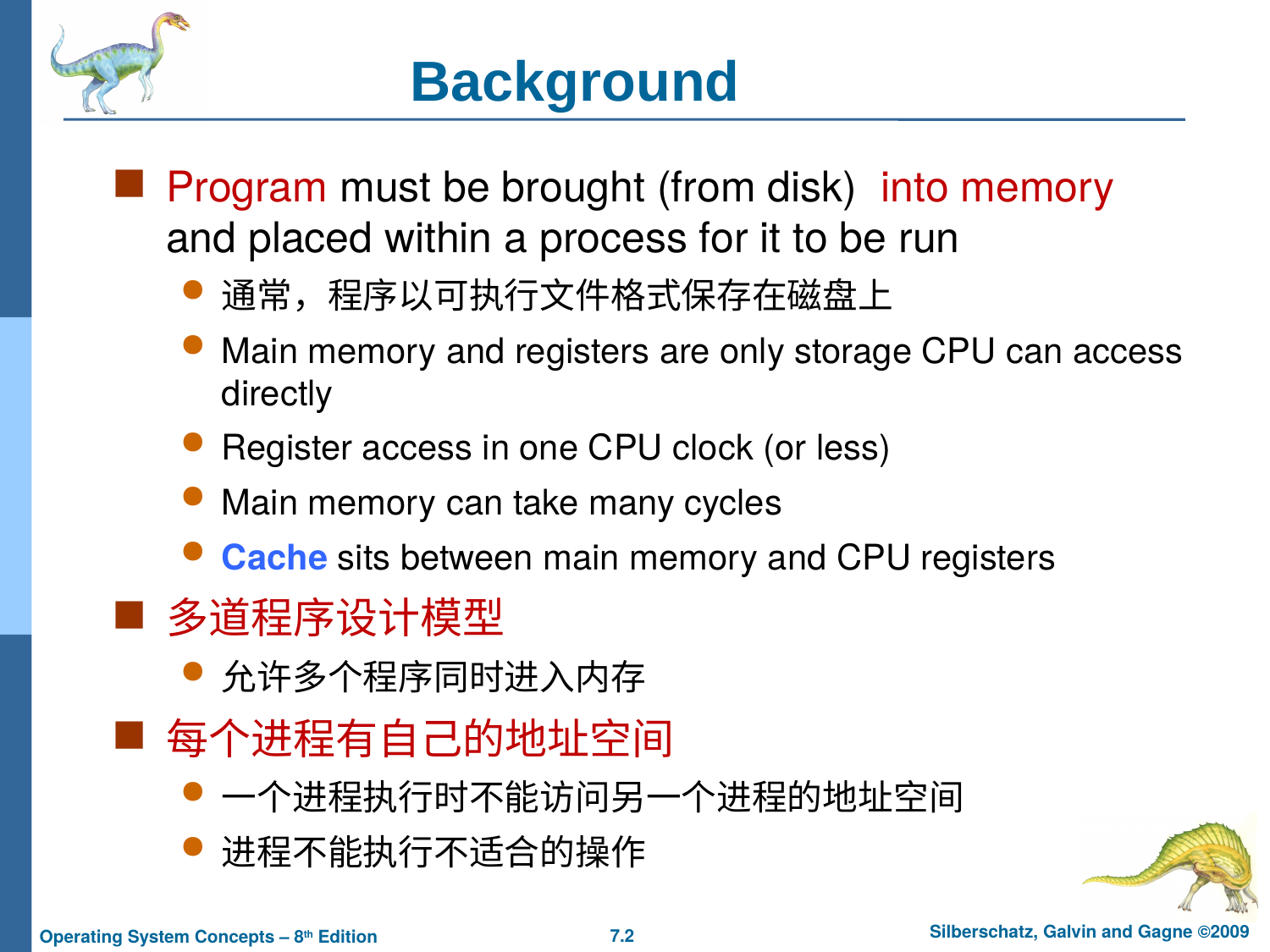

# Background
Program must be brought (from disk)  into memory and placed within a process for it to be run
通常，程序以可执行文件格式保存在磁盘上
Main memory and registers are only storage CPU can access directly
Register access in one CPU clock (or less)
Main memory can take many cycles
Cache sits between main memory and CPU registers
多道程序设计模型
允许多个程序同时进入内存
每个进程有自己的地址空间
一个进程执行时不能访问另一个进程的地址空间
进程不能执行不适合的操作